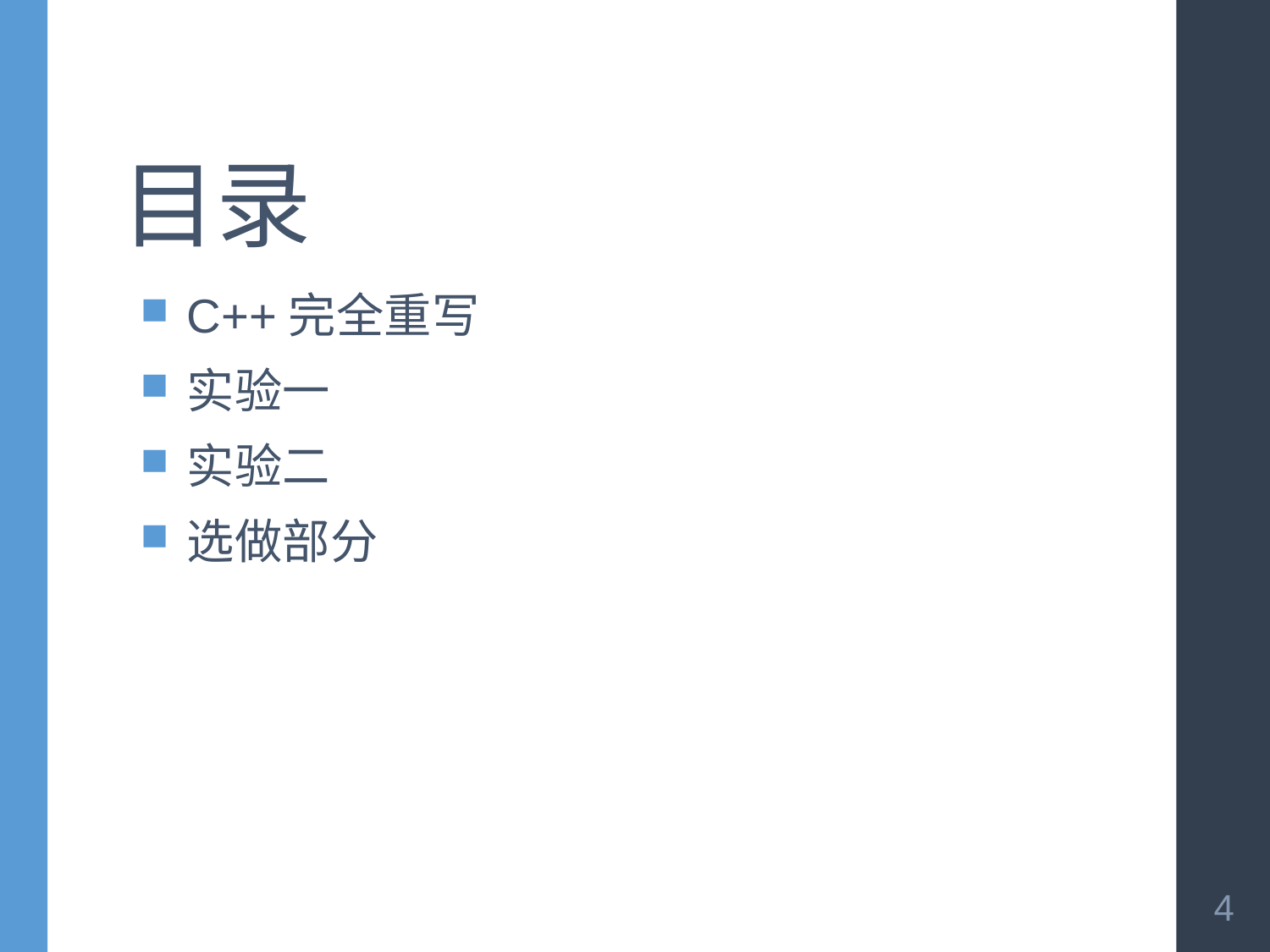

# 目录
C++完全重写
实验一
实验二
选做部分
4